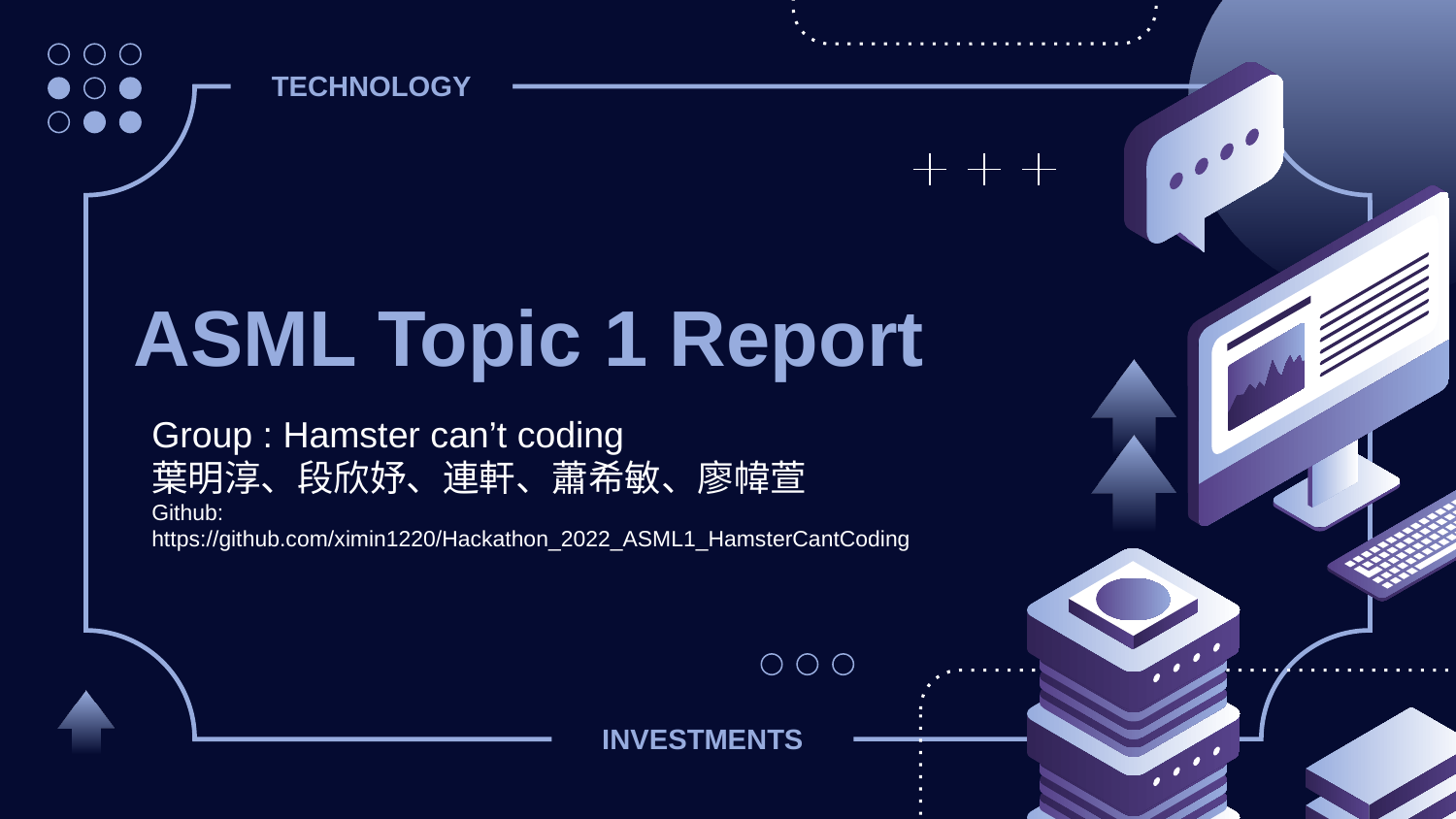

TECHNOLOGY

# ASML Topic 1 Report

Group : Hamster can’t coding
葉明淳、段欣妤、連軒、蕭希敏、廖幃萱
Github:
https://github.com/ximin1220/Hackathon_2022_ASML1_HamsterCantCoding

INVESTMENTS